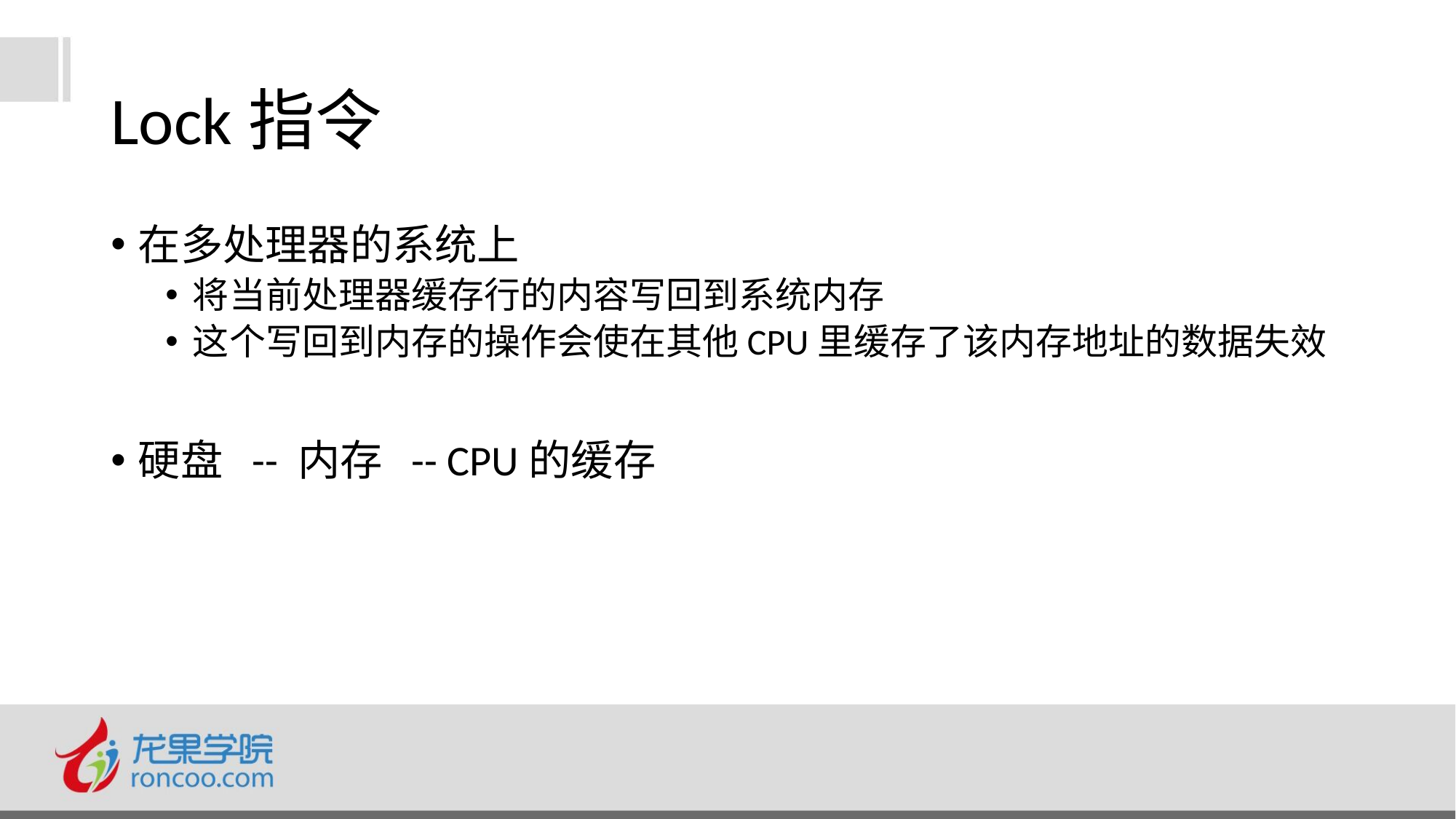

# Lock指令
在多处理器的系统上
将当前处理器缓存行的内容写回到系统内存
这个写回到内存的操作会使在其他CPU里缓存了该内存地址的数据失效

硬盘  -- 内存  -- CPU的缓存